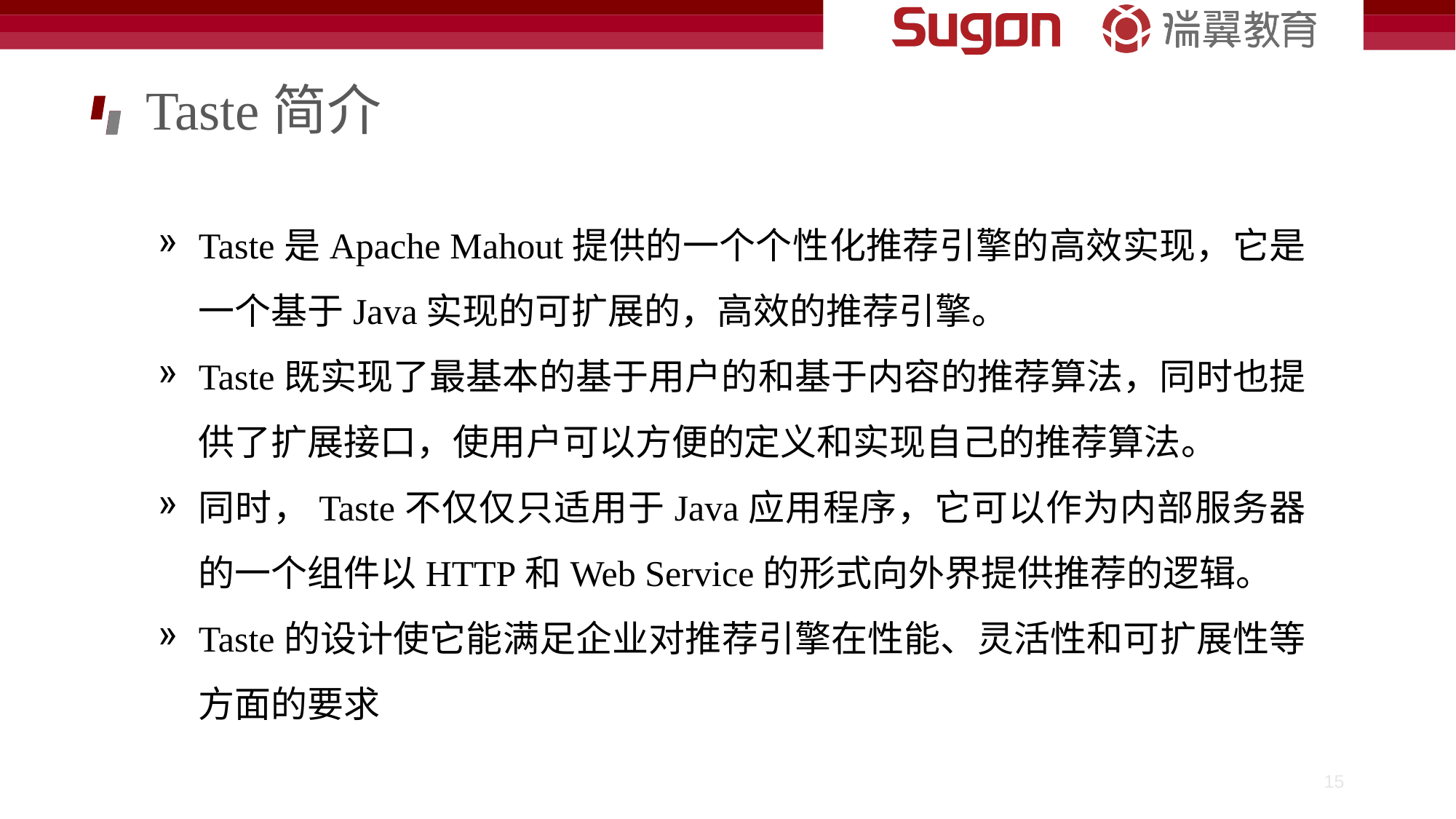

# Taste简介

Taste是Apache Mahout提供的一个个性化推荐引擎的高效实现，它是一个基于Java实现的可扩展的，高效的推荐引擎。
Taste既实现了最基本的基于用户的和基于内容的推荐算法，同时也提供了扩展接口，使用户可以方便的定义和实现自己的推荐算法。
同时，Taste不仅仅只适用于Java应用程序，它可以作为内部服务器的一个组件以HTTP和Web Service的形式向外界提供推荐的逻辑。
Taste的设计使它能满足企业对推荐引擎在性能、灵活性和可扩展性等方面的要求
15